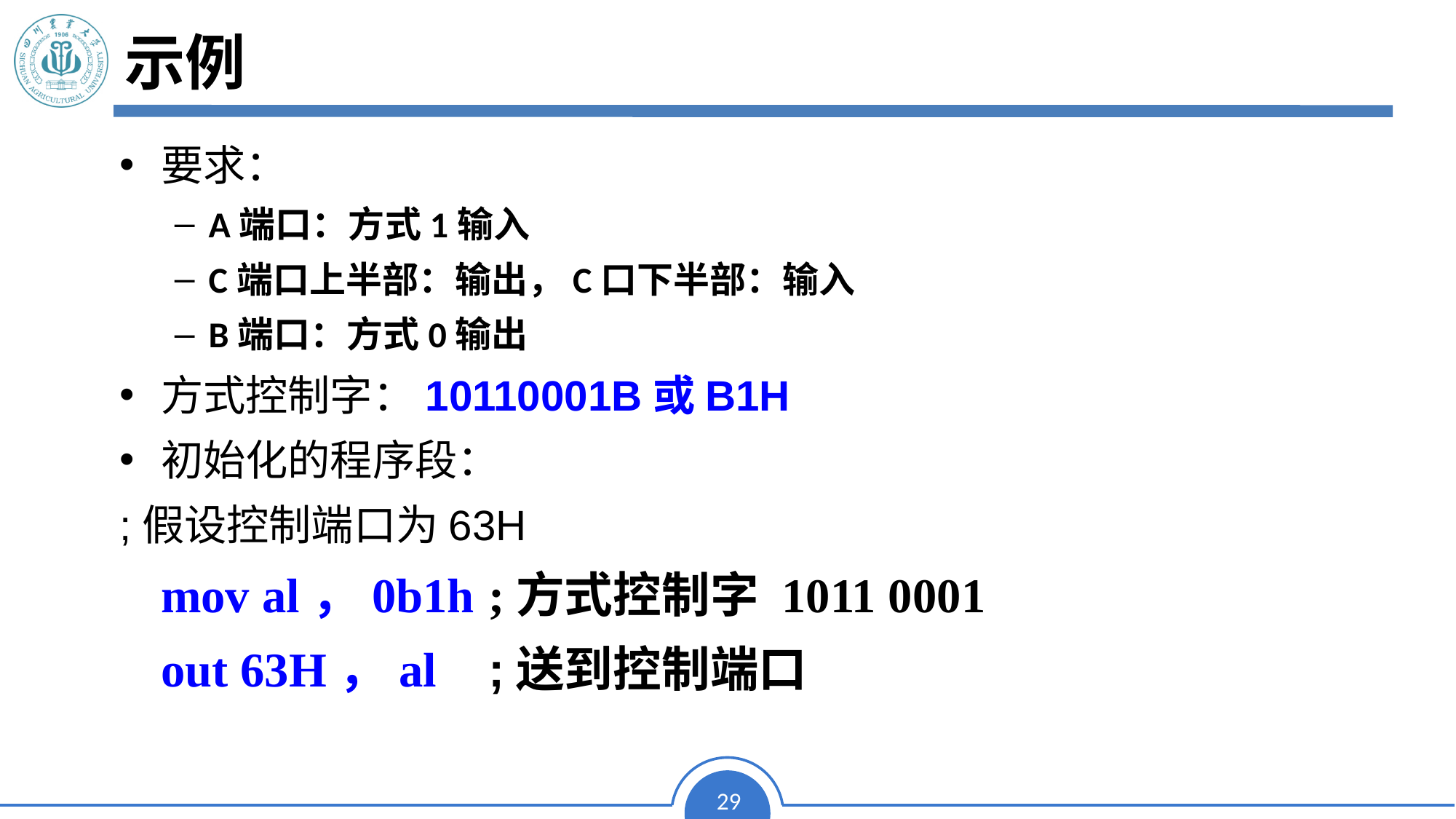

# 示例
要求：
A端口：方式1输入
C端口上半部：输出，C口下半部：输入
B端口：方式0输出
方式控制字：10110001B或B1H
初始化的程序段：
;假设控制端口为63H
	mov al，0b1h	;方式控制字 1011 0001
	out 63H，al	;送到控制端口